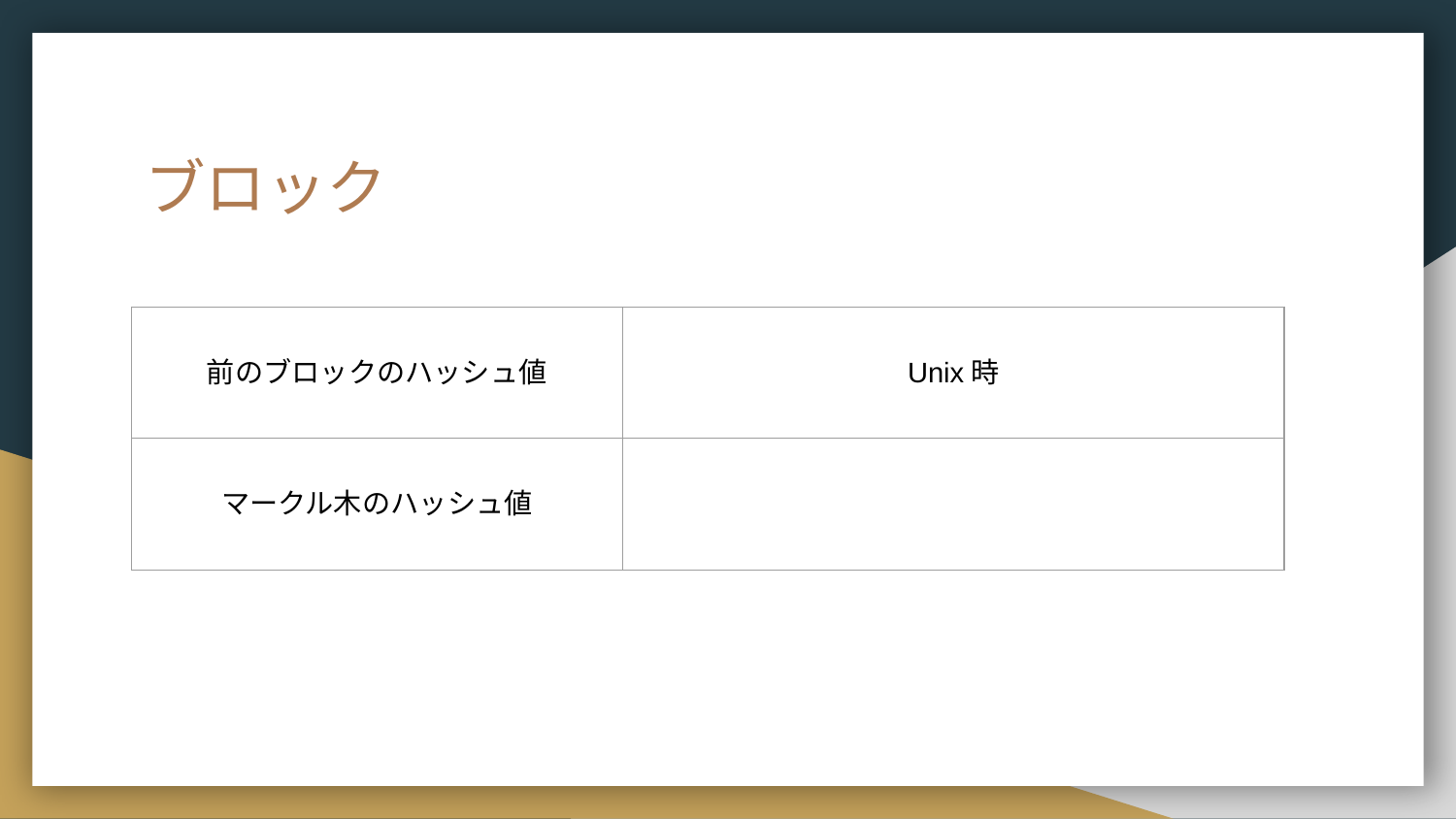

# ブロック
| 前のブロックのハッシュ値 | Unix時 |
| --- | --- |
| マークル木のハッシュ値 |  |